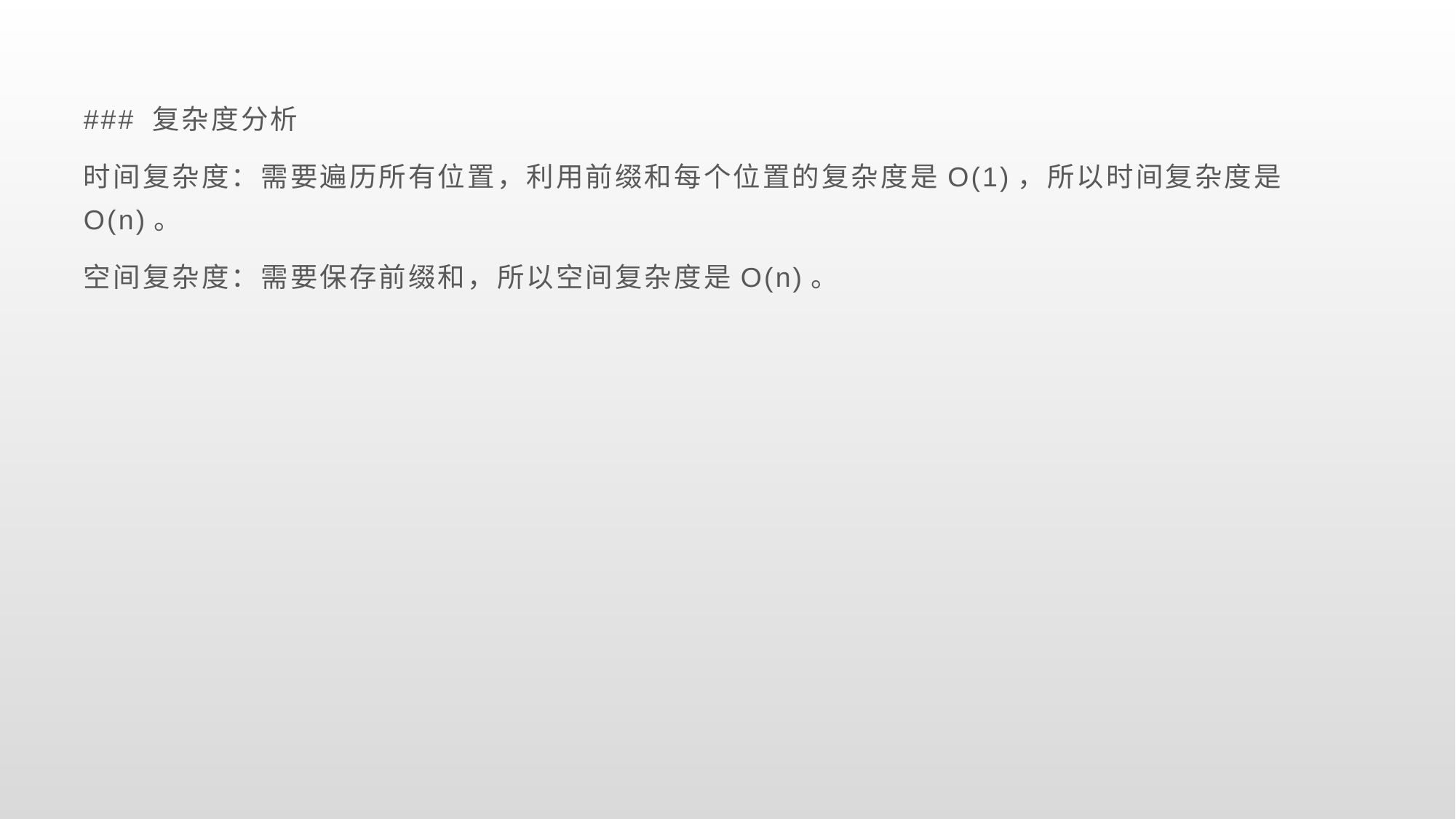

### 复杂度分析
时间复杂度：需要遍历所有位置，利用前缀和每个位置的复杂度是O(1)，所以时间复杂度是O(n)。
空间复杂度：需要保存前缀和，所以空间复杂度是O(n)。